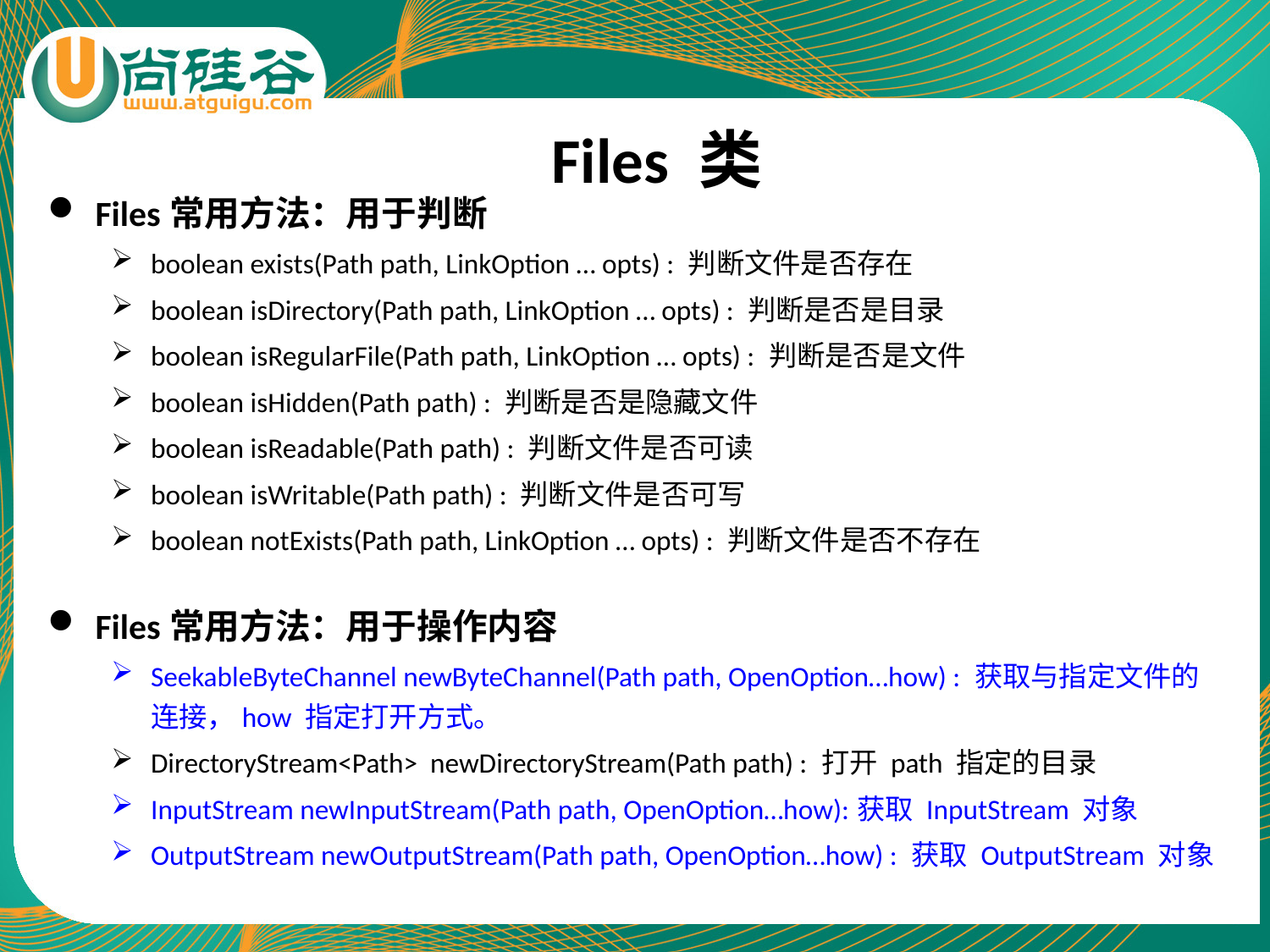

# Files 类
Files常用方法：用于判断
boolean exists(Path path, LinkOption … opts) : 判断文件是否存在
boolean isDirectory(Path path, LinkOption … opts) : 判断是否是目录
boolean isRegularFile(Path path, LinkOption … opts) : 判断是否是文件
boolean isHidden(Path path) : 判断是否是隐藏文件
boolean isReadable(Path path) : 判断文件是否可读
boolean isWritable(Path path) : 判断文件是否可写
boolean notExists(Path path, LinkOption … opts) : 判断文件是否不存在

Files常用方法：用于操作内容
SeekableByteChannel newByteChannel(Path path, OpenOption…how) : 获取与指定文件的连接，how 指定打开方式。
DirectoryStream<Path>  newDirectoryStream(Path path) : 打开 path 指定的目录
InputStream newInputStream(Path path, OpenOption…how):获取 InputStream 对象
OutputStream newOutputStream(Path path, OpenOption…how) : 获取 OutputStream 对象